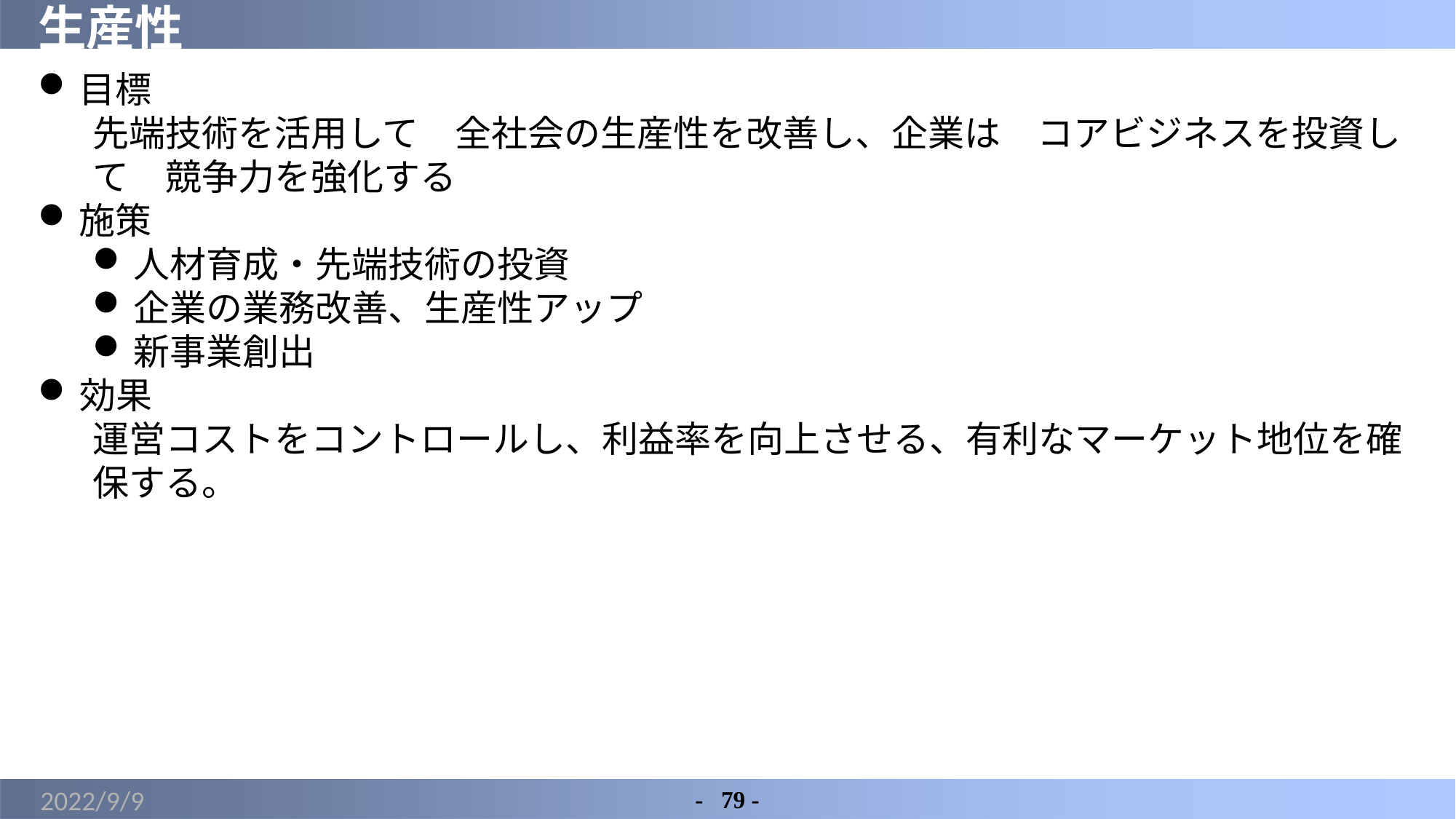

# 生産性
目標
先端技術を活用して　全社会の生産性を改善し、企業は　コアビジネスを投資して　競争力を強化する
施策
人材育成・先端技術の投資
企業の業務改善、生産性アップ
新事業創出
効果
運営コストをコントロールし、利益率を向上させる、有利なマーケット地位を確保する。
2022/9/9
-	79 -